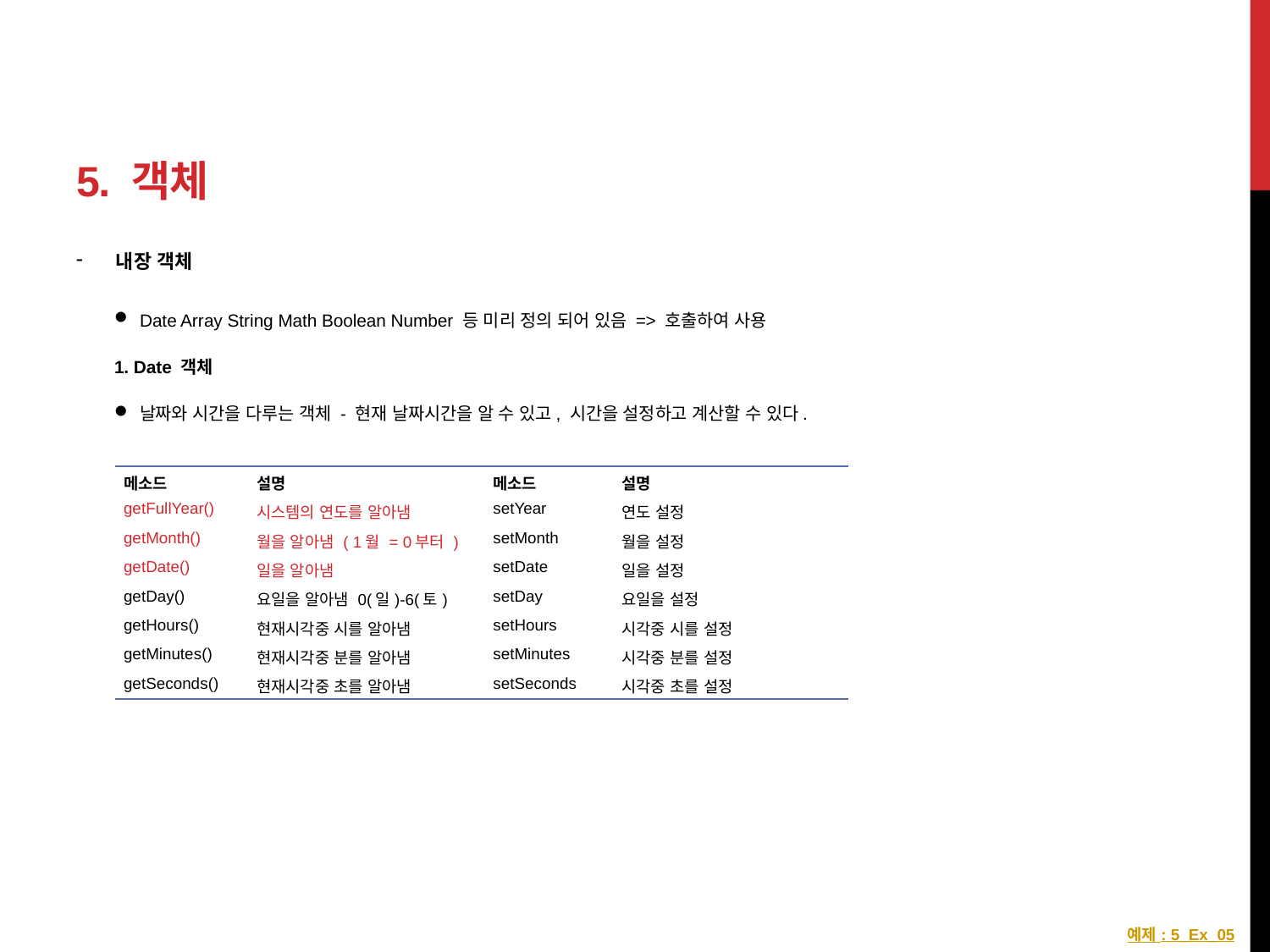

# 5. 객체
내장 객체

Date Array String Math Boolean Number 등 미리 정의 되어 있음 => 호출하여 사용

1. Date 객체

날짜와 시간을 다루는 객체 - 현재 날짜시간을 알 수 있고, 시간을 설정하고 계산할 수 있다.

| 메소드 | 설명 | 메소드 | 설명 |
| --- | --- | --- | --- |
| getFullYear() | 시스템의 연도를 알아냄 | setYear | 연도 설정 |
| getMonth() | 월을 알아냄 ( 1월 = 0부터 ) | setMonth | 월을 설정 |
| getDate() | 일을 알아냄 | setDate | 일을 설정 |
| getDay() | 요일을 알아냄 0(일)-6(토) | setDay | 요일을 설정 |
| getHours() | 현재시각중 시를 알아냄 | setHours | 시각중 시를 설정 |
| getMinutes() | 현재시각중 분를 알아냄 | setMinutes | 시각중 분를 설정 |
| getSeconds() | 현재시각중 초를 알아냄 | setSeconds | 시각중 초를 설정 |
예제 : 5_Ex_05